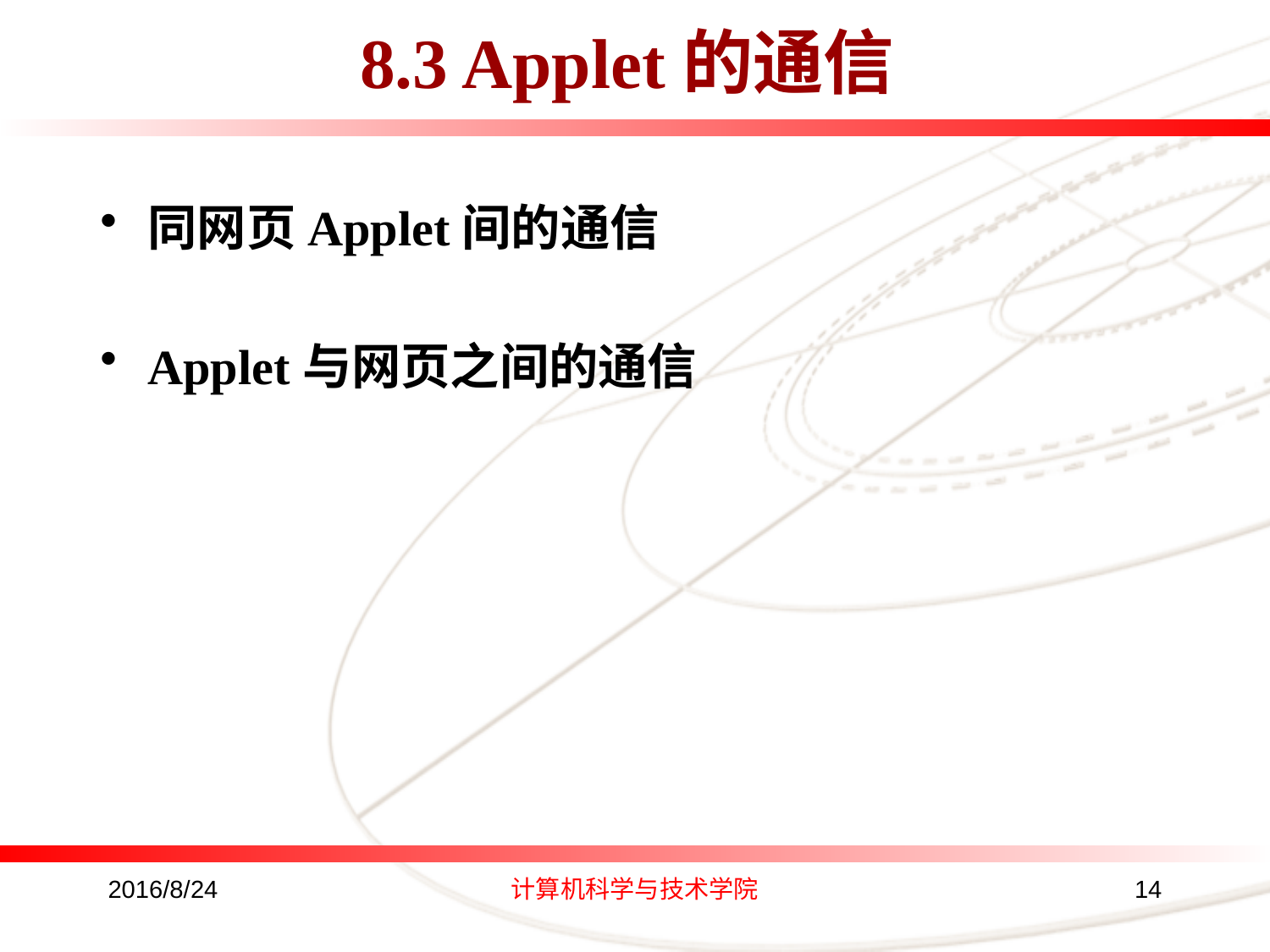

# 8.3 Applet的通信
同网页Applet间的通信

Applet与网页之间的通信

2016/8/24
计算机科学与技术学院
14